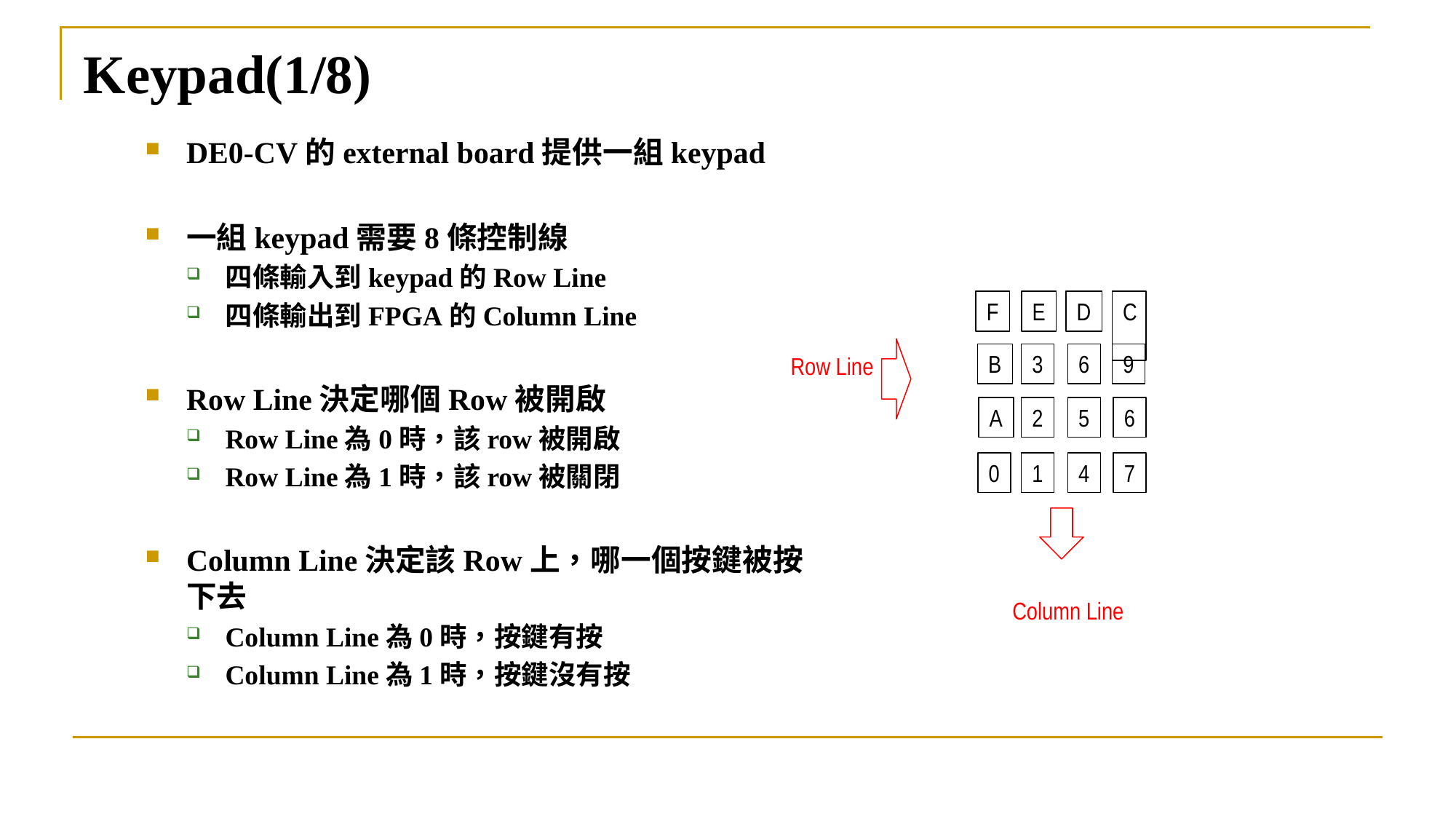

# Keypad(1/8)
DE0-CV的external board提供一組keypad

一組keypad需要8條控制線
四條輸入到keypad的Row Line
四條輸出到FPGA的Column Line

Row Line決定哪個Row被開啟
Row Line為0時，該row被開啟
Row Line為1時，該row被關閉

Column Line決定該Row上，哪一個按鍵被按下去
Column Line為0時，按鍵有按
Column Line為1時，按鍵沒有按
F
E
D
C

B
3
6
9
Row Line
A
2
5
6
0
1
4
7

Column Line